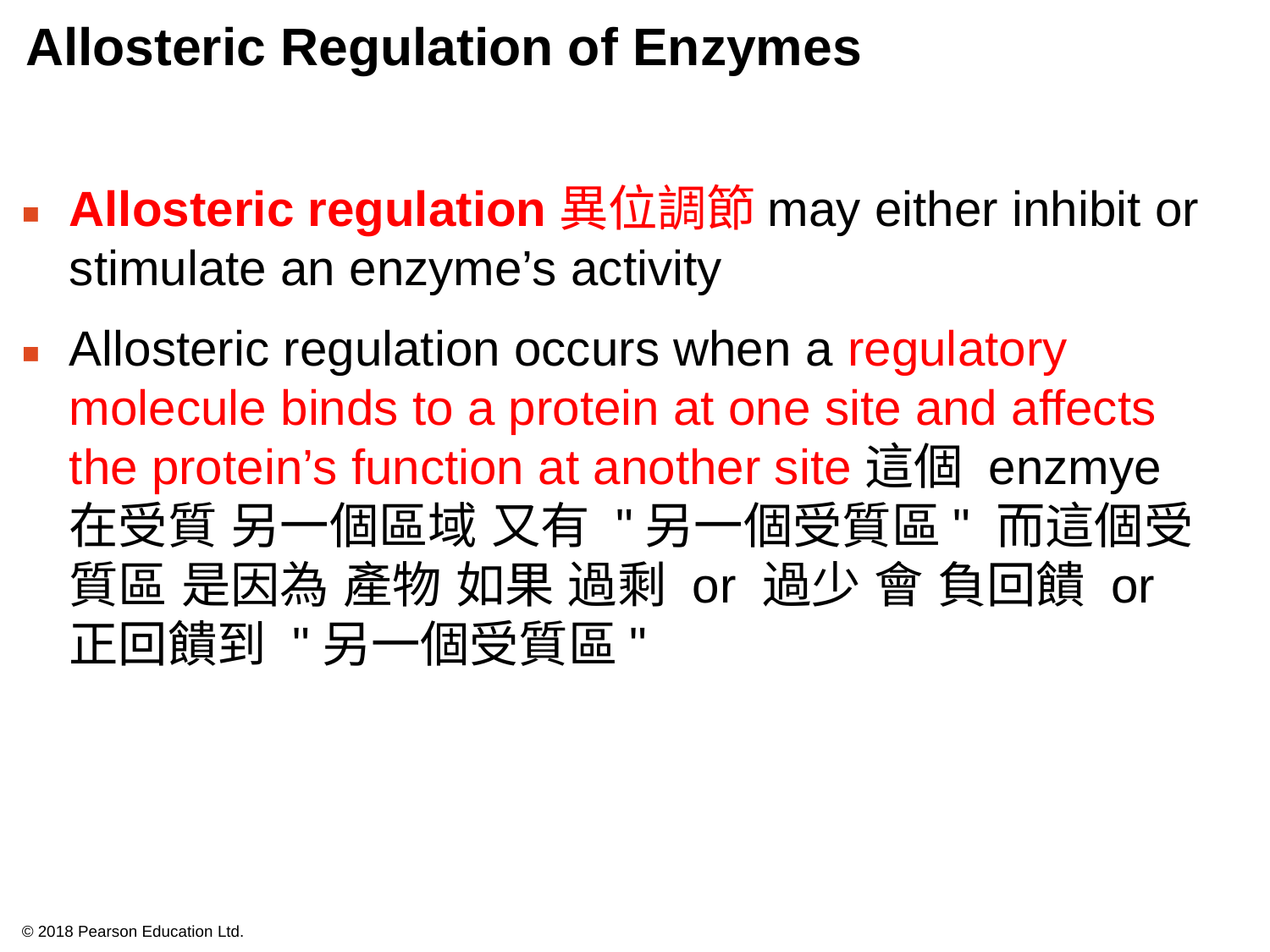

# Allosteric Regulation of Enzymes
Allosteric regulation異位調節may either inhibit or stimulate an enzyme’s activity
Allosteric regulation occurs when a regulatory molecule binds to a protein at one site and affects the protein’s function at another site這個 enzmye 在受質 另一個區域 又有 "另一個受質區" 而這個受質區 是因為 產物 如果 過剩 or 過少 會 負回饋 or 正回饋到 "另一個受質區"
© 2018 Pearson Education Ltd.